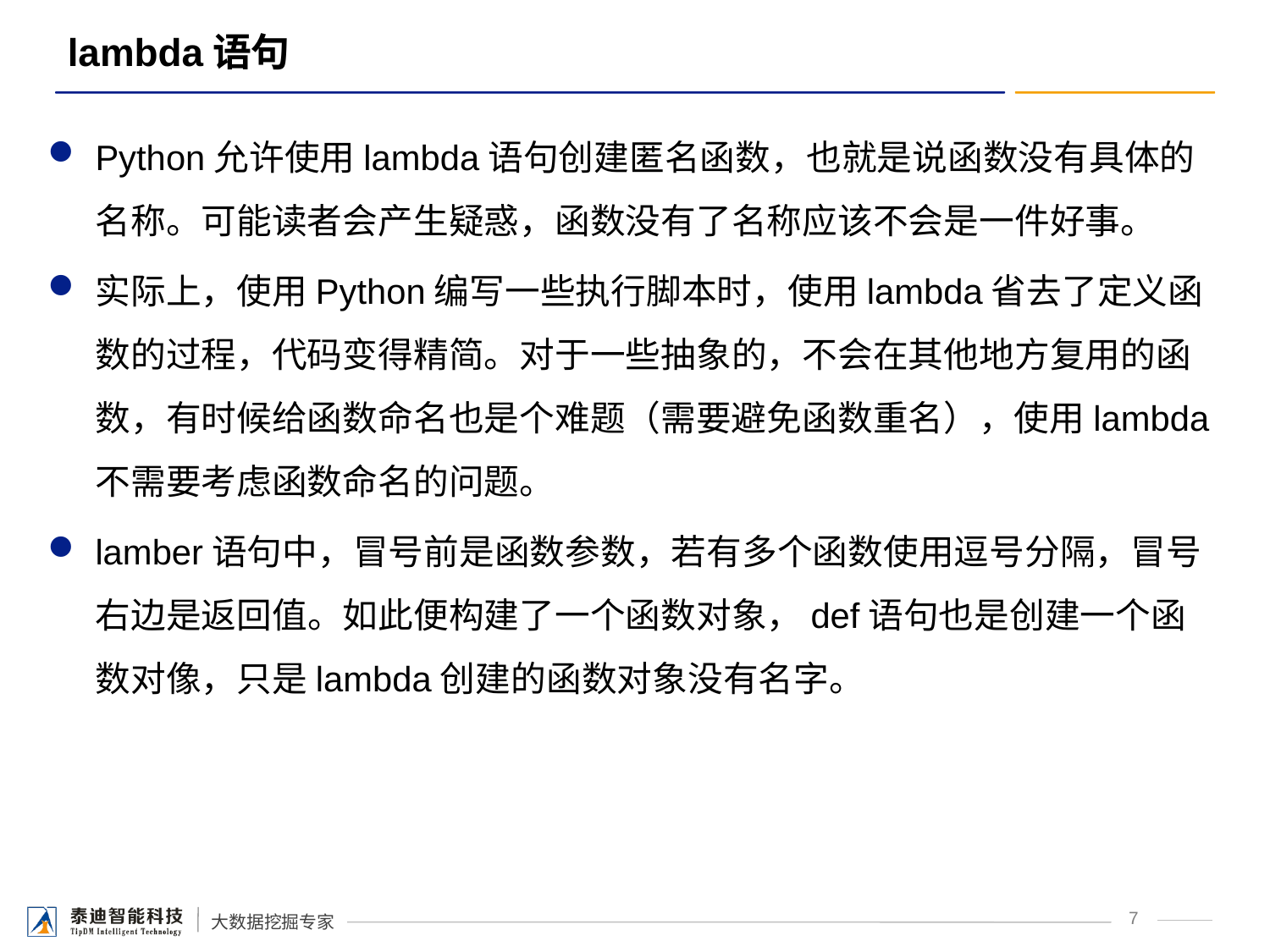

# lambda语句
Python允许使用lambda语句创建匿名函数，也就是说函数没有具体的名称。可能读者会产生疑惑，函数没有了名称应该不会是一件好事。
实际上，使用Python编写一些执行脚本时，使用lambda省去了定义函数的过程，代码变得精简。对于一些抽象的，不会在其他地方复用的函数，有时候给函数命名也是个难题（需要避免函数重名），使用lambda不需要考虑函数命名的问题。
lamber语句中，冒号前是函数参数，若有多个函数使用逗号分隔，冒号右边是返回值。如此便构建了一个函数对象，def语句也是创建一个函数对像，只是lambda创建的函数对象没有名字。